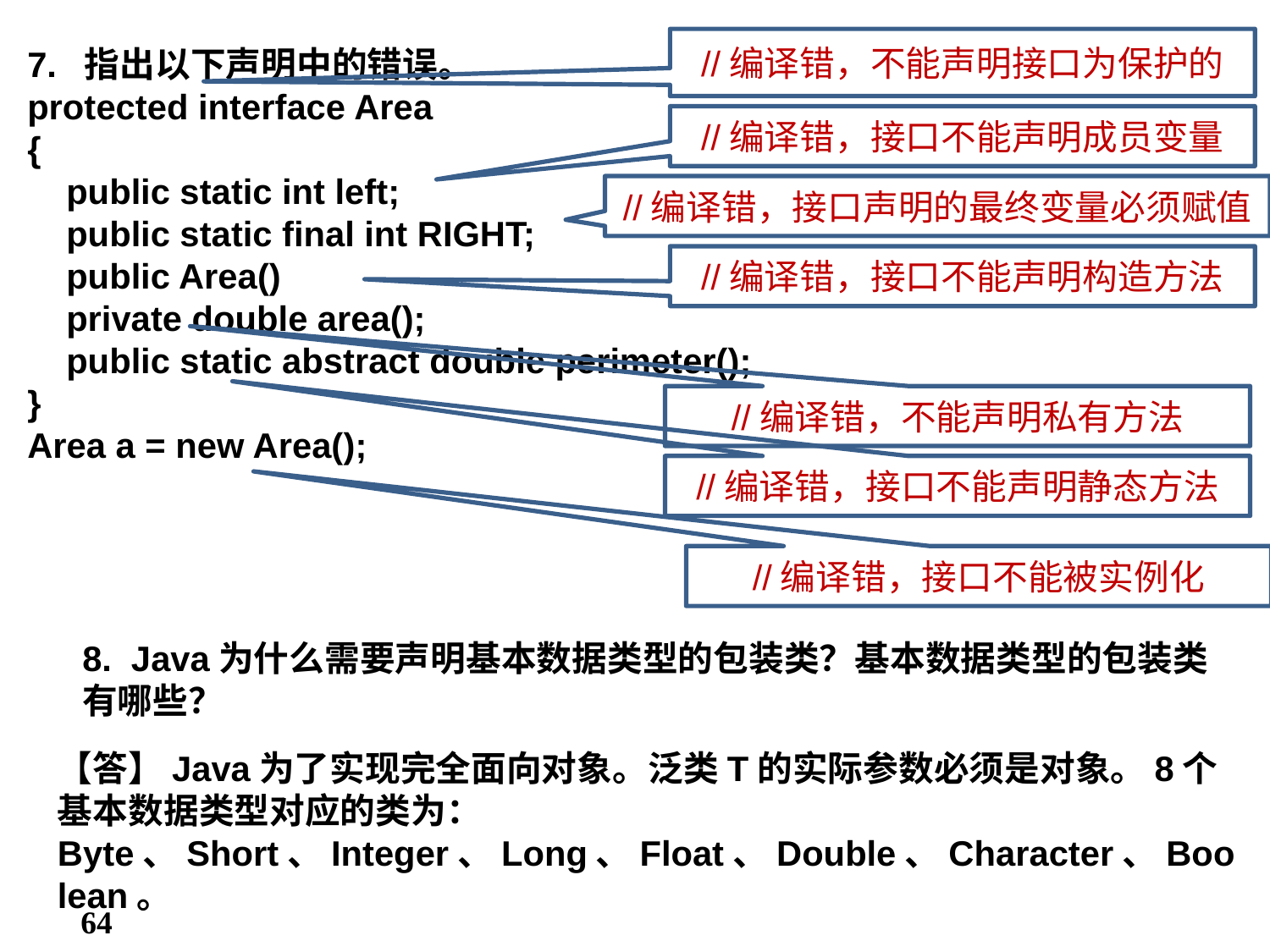

//编译错，不能声明接口为保护的
7.  指出以下声明中的错误。
protected interface Area
{
    public static int left;
    public static final int RIGHT;
    public Area()
    private double area();
    public static abstract double perimeter();
}
Area a = new Area();
//编译错，接口不能声明成员变量
//编译错，接口声明的最终变量必须赋值
//编译错，接口不能声明构造方法
//编译错，不能声明私有方法
//编译错，接口不能声明静态方法
//编译错，接口不能被实例化
8.  Java为什么需要声明基本数据类型的包装类？基本数据类型的包装类有哪些？
【答】Java为了实现完全面向对象。泛类T的实际参数必须是对象。8个基本数据类型对应的类为：Byte、Short、Integer、Long、Float、Double、Character、Boolean。
64